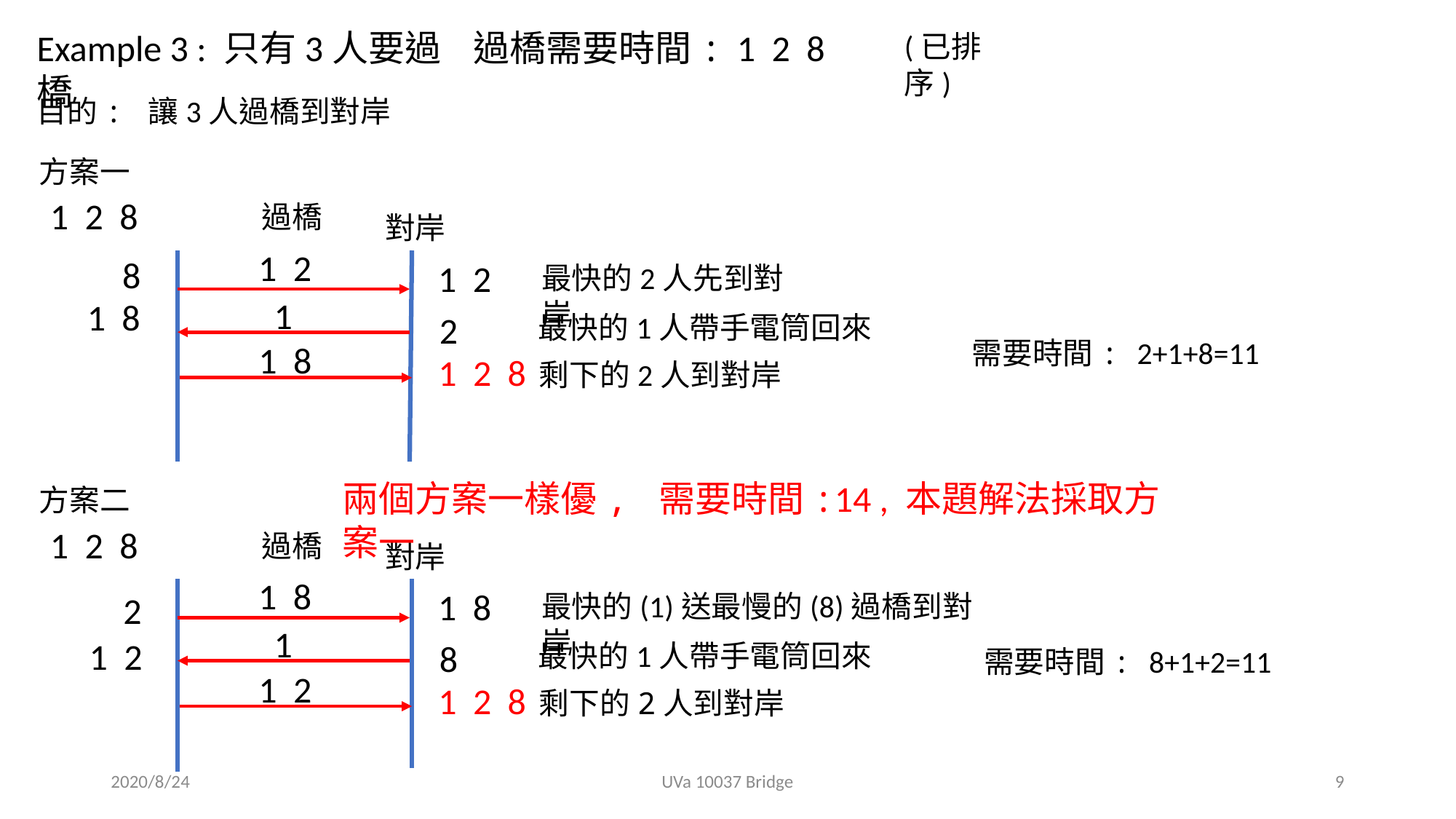

Example 3 : 只有3人要過橋
過橋需要時間:
1  2  8
(已排序)
目的: 讓3人過橋到對岸
方案一
1  2  8
過橋
對岸
1  2
8
1  2
最快的2人先到對岸
1
1  8
2
最快的1人帶手電筒回來
需要時間: 2+1+8=11
1  8
1  2  8
剩下的2人到對岸
兩個方案一樣優, 需要時間:14 , 本題解法採取方案一
方案二
1  2  8
過橋
對岸
1  8
1  8
2
最快的(1)送最慢的(8)過橋到對岸
1
1  2
8
最快的1人帶手電筒回來
1  2
1  2  8
剩下的2人到對岸
需要時間: 8+1+2=11
2020/8/24
UVa 10037 Bridge
9